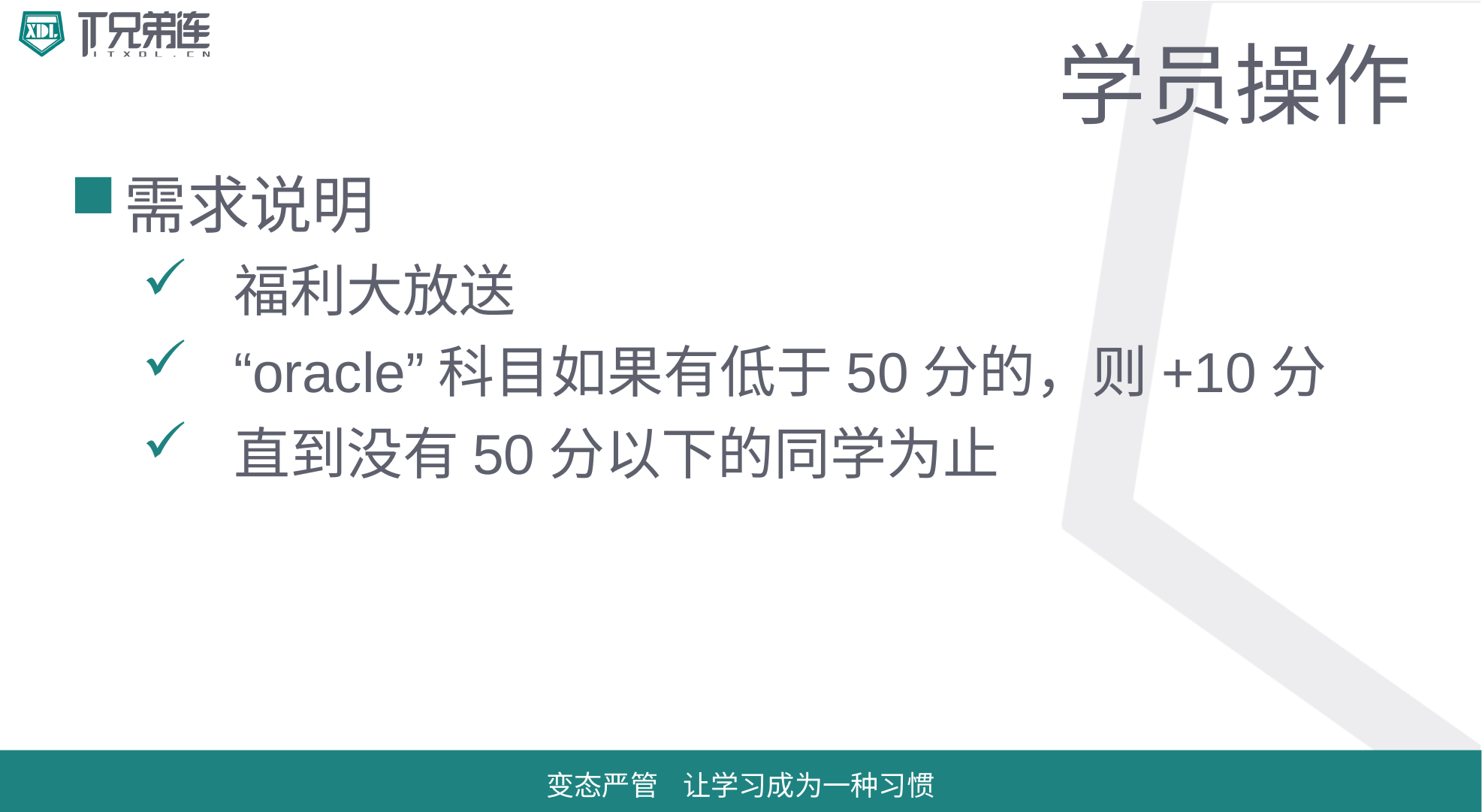

# 学员操作
需求说明
福利大放送
“oracle”科目如果有低于50分的，则+10分
直到没有50分以下的同学为止